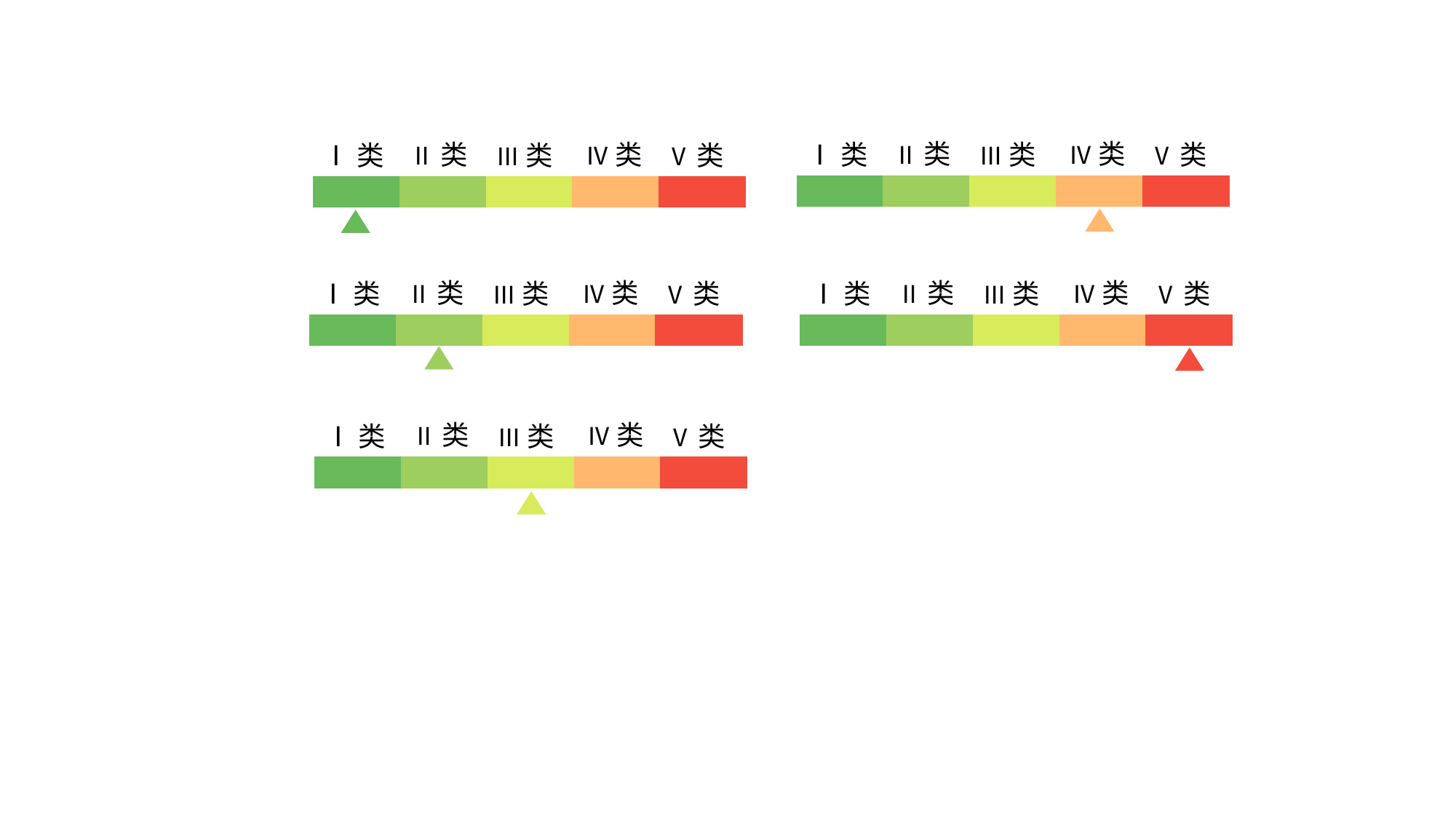

Ⅱ类
Ⅳ类
Ⅱ类
Ⅳ类
Ⅰ类
Ⅲ类
Ⅴ类
Ⅰ类
Ⅲ类
Ⅴ类

Ⅱ类
Ⅳ类
Ⅱ类
Ⅳ类
Ⅰ类
Ⅲ类
Ⅴ类
Ⅰ类
Ⅲ类
Ⅴ类

Ⅱ类
Ⅳ类
Ⅰ类
Ⅲ类
Ⅴ类